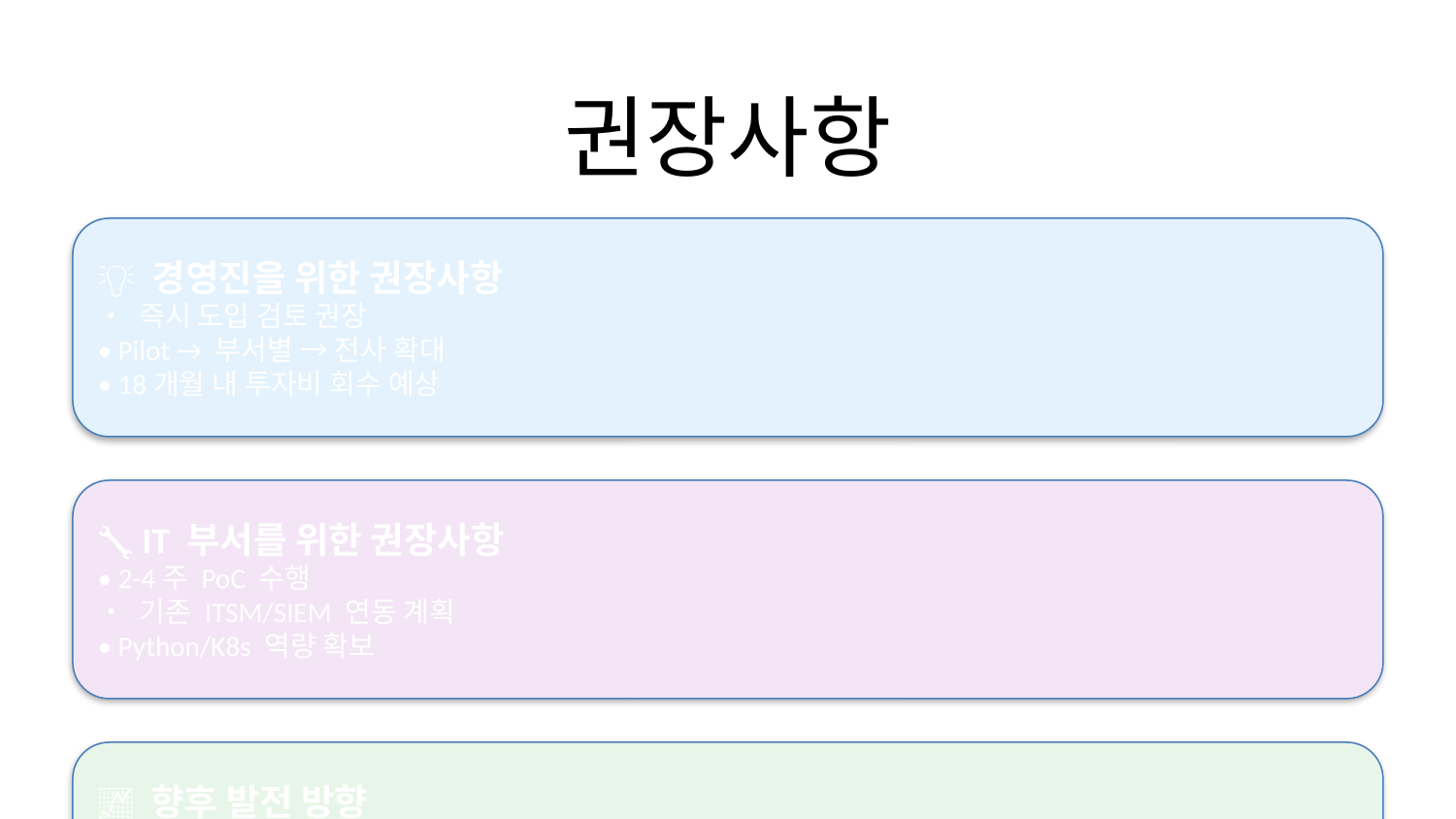

# 권장사항
💡 경영진을 위한 권장사항
• 즉시 도입 검토 권장
• Pilot → 부서별 → 전사 확대
• 18개월 내 투자비 회수 예상
🔧 IT 부서를 위한 권장사항
• 2-4주 PoC 수행
• 기존 ITSM/SIEM 연동 계획
• Python/K8s 역량 확보
📈 향후 발전 방향
• AI/ML 이상 탐지 통합
• 완전한 SaaS 전환
• Multi-region 글로벌 확장